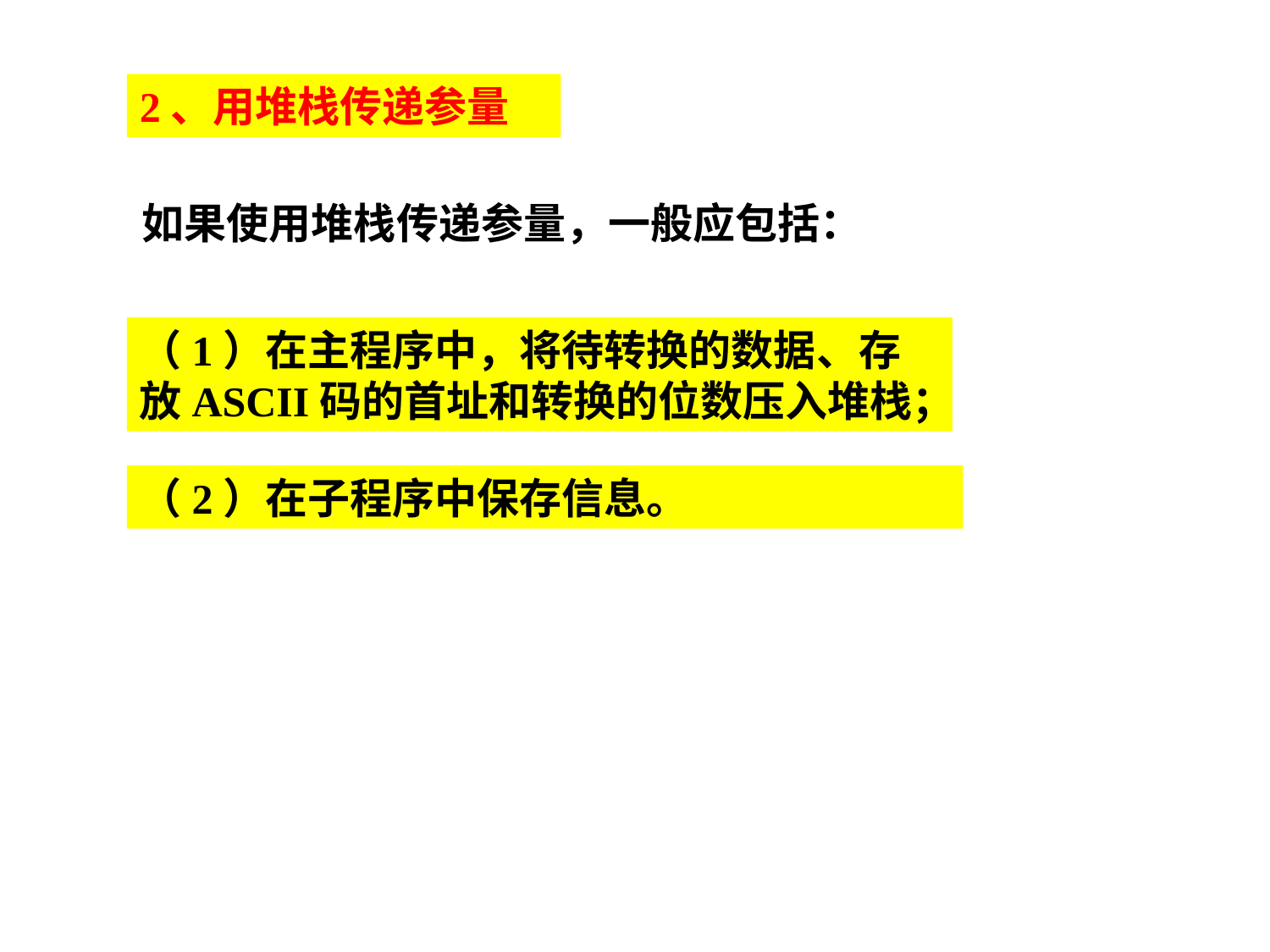

2、用堆栈传递参量
如果使用堆栈传递参量，一般应包括：
（1）在主程序中，将待转换的数据、存放ASCII码的首址和转换的位数压入堆栈；
（2）在子程序中保存信息。
6